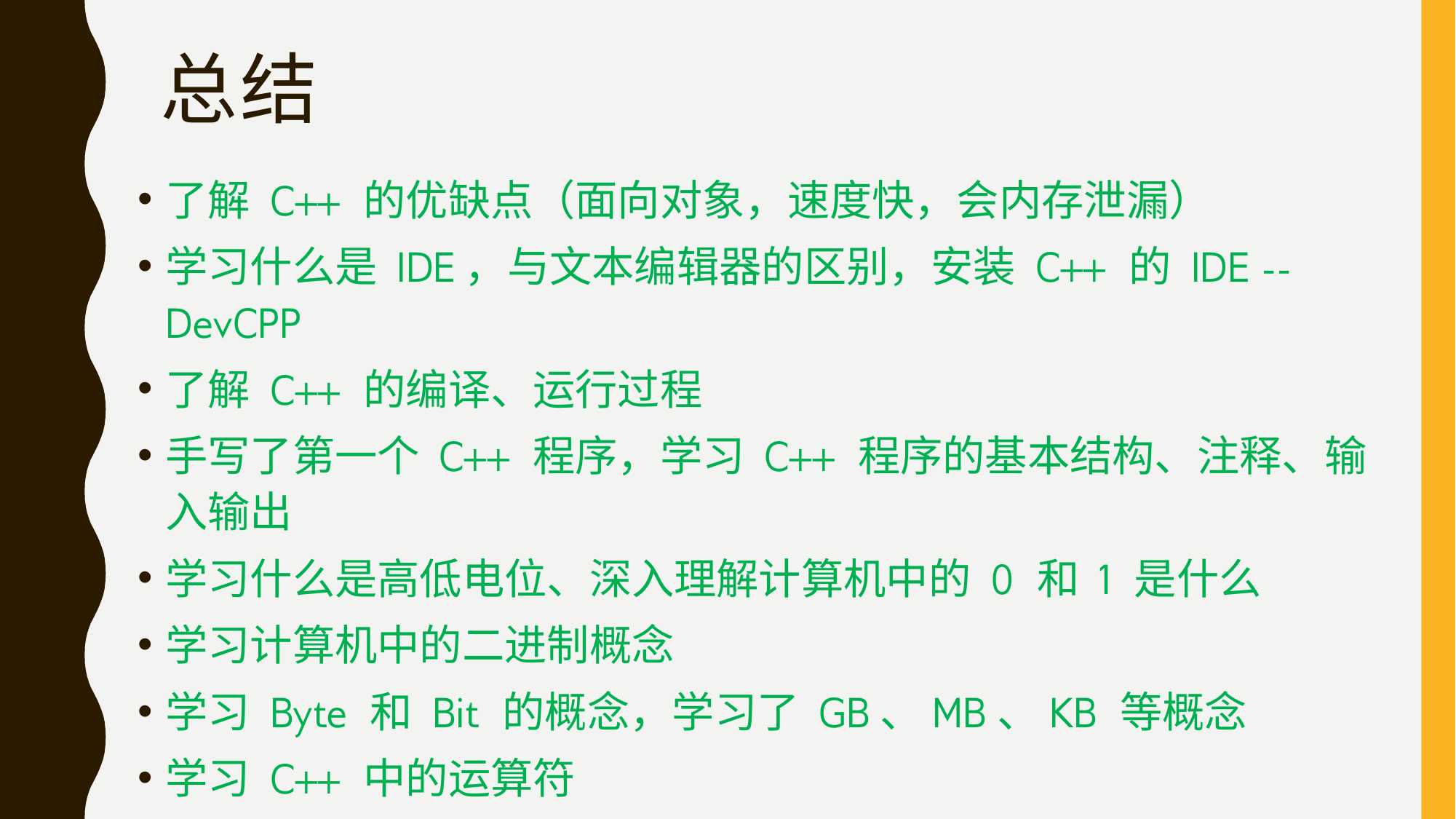

# 总结
了解 C++ 的优缺点（面向对象，速度快，会内存泄漏）
学习什么是 IDE，与文本编辑器的区别，安装 C++ 的 IDE -- DevCPP
了解 C++ 的编译、运行过程
手写了第一个 C++ 程序，学习 C++ 程序的基本结构、注释、输入输出
学习什么是高低电位、深入理解计算机中的 0 和 1 是什么
学习计算机中的二进制概念
学习 Byte 和 Bit 的概念，学习了 GB、MB、KB 等概念
学习 C++ 中的运算符